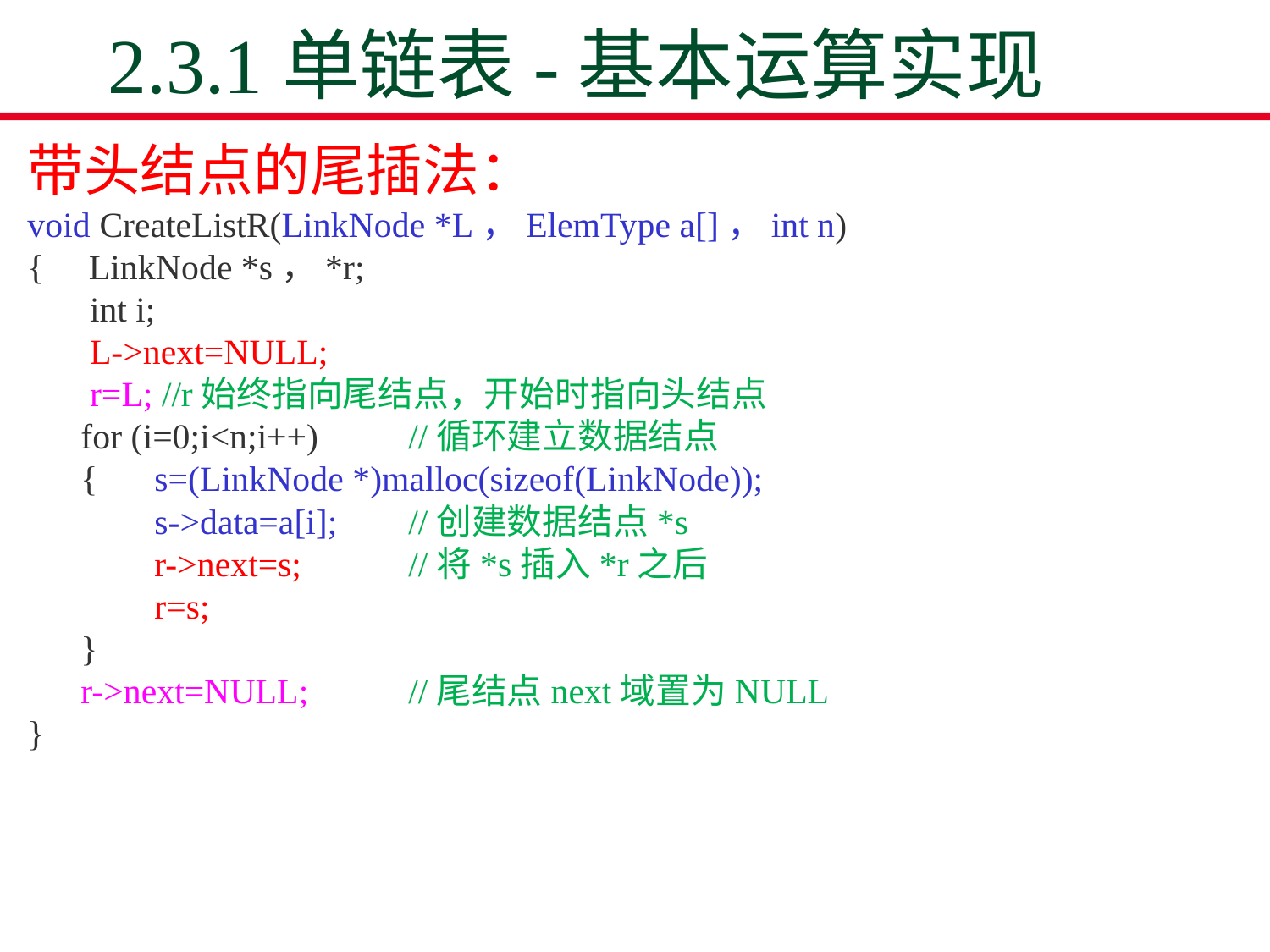

# 2.3.1单链表-基本运算实现
带头结点的尾插法：
void CreateListR(LinkNode *L，ElemType a[]，int n)
{     LinkNode *s，*r;
       int i;
       L->next=NULL;
       r=L; //r始终指向尾结点，开始时指向头结点
      for (i=0;i<n;i++)	//循环建立数据结点
      {	s=(LinkNode *)malloc(sizeof(LinkNode));
	s->data=a[i];	//创建数据结点*s
	r->next=s;	//将*s插入*r之后
	r=s;
      }
      r->next=NULL;	//尾结点next域置为NULL
}